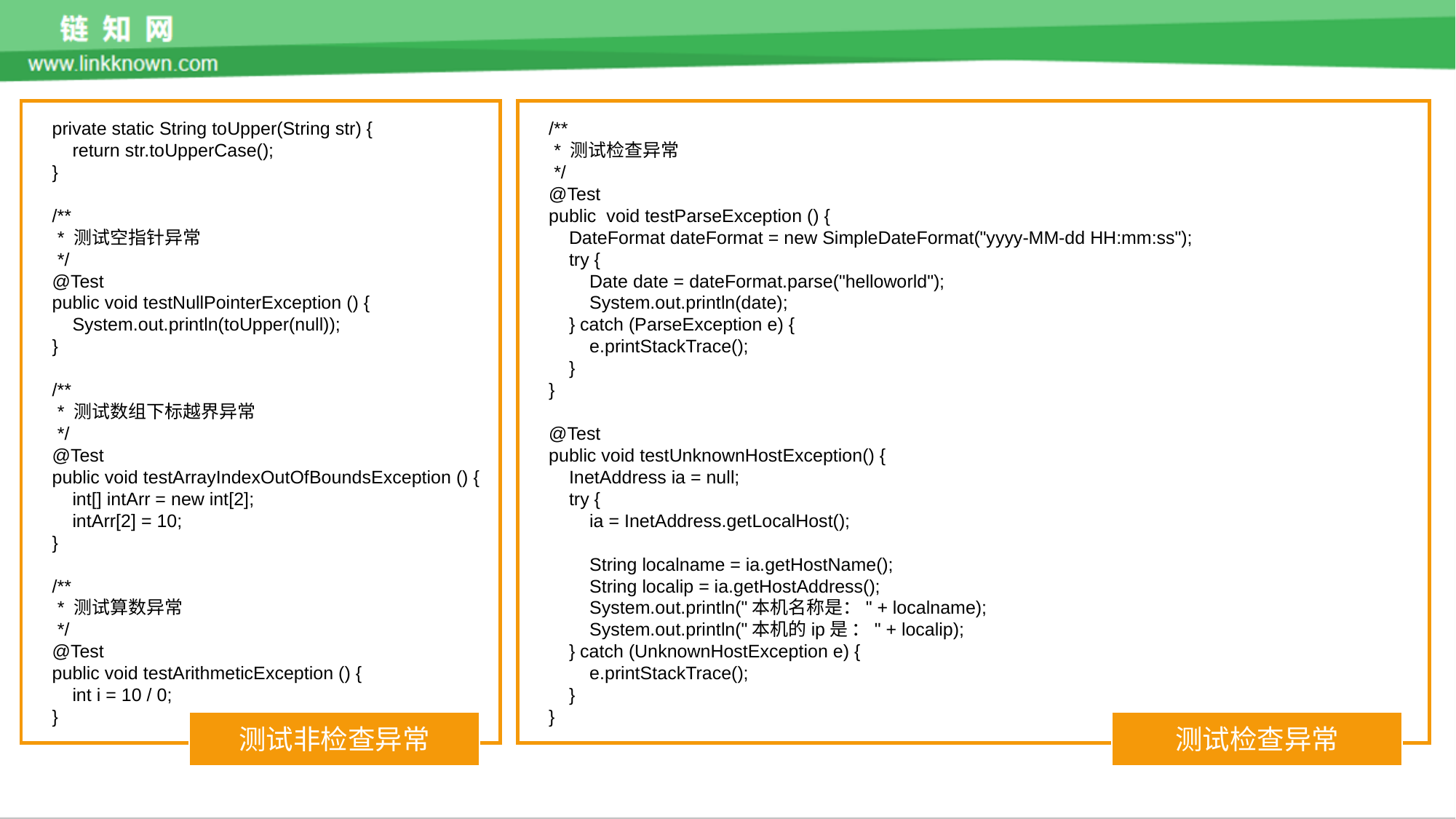

private static String toUpper(String str) {
        return str.toUpperCase();
    }

    /**
     * 测试空指针异常
     */
    @Test
    public void testNullPointerException () {
        System.out.println(toUpper(null));
    }

    /**
     * 测试数组下标越界异常
     */
    @Test
    public void testArrayIndexOutOfBoundsException () {
        int[] intArr = new int[2];
        intArr[2] = 10;
    }

    /**
     * 测试算数异常
     */
    @Test
    public void testArithmeticException () {
        int i = 10 / 0;
    }
    /**
     * 测试检查异常
     */
    @Test
    public  void testParseException () {
        DateFormat dateFormat = new SimpleDateFormat("yyyy-MM-dd HH:mm:ss");
        try {
            Date date = dateFormat.parse("helloworld");
            System.out.println(date);
        } catch (ParseException e) {
            e.printStackTrace();
        }
    }

    @Test
    public void testUnknownHostException() {
        InetAddress ia = null;
        try {
            ia = InetAddress.getLocalHost();

            String localname = ia.getHostName();
            String localip = ia.getHostAddress();
            System.out.println("本机名称是：" + localname);
            System.out.println("本机的ip是 ：" + localip);
        } catch (UnknownHostException e) {
            e.printStackTrace();
        }
    }
测试非检查异常
测试检查异常